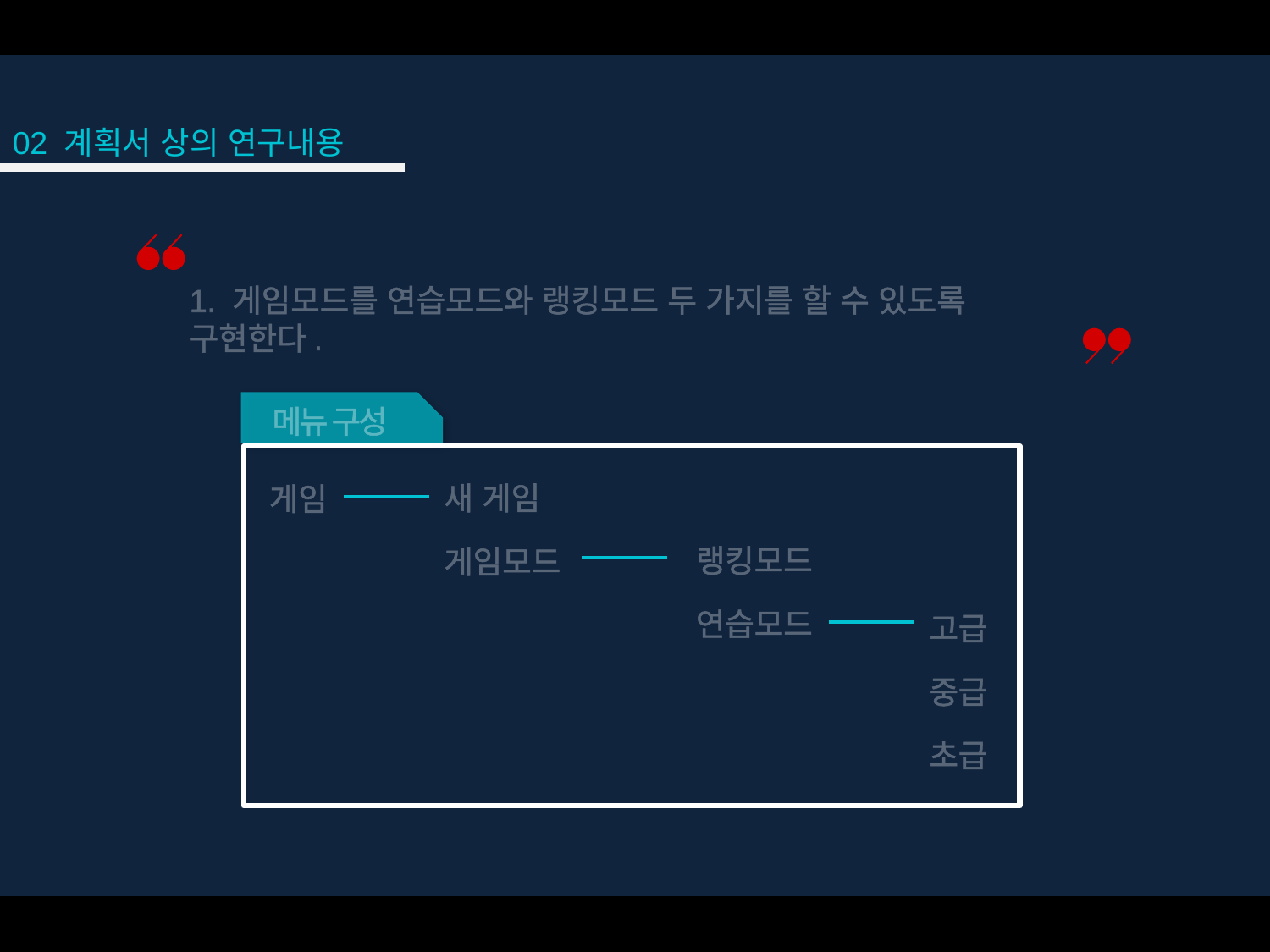

02 계획서 상의 연구내용

1. 게임모드를 연습모드와 랭킹모드 두 가지를 할 수 있도록 구현한다.

메뉴 구성

새 게임

게임모드
게임
랭킹모드

연습모드
고급

중급

초급